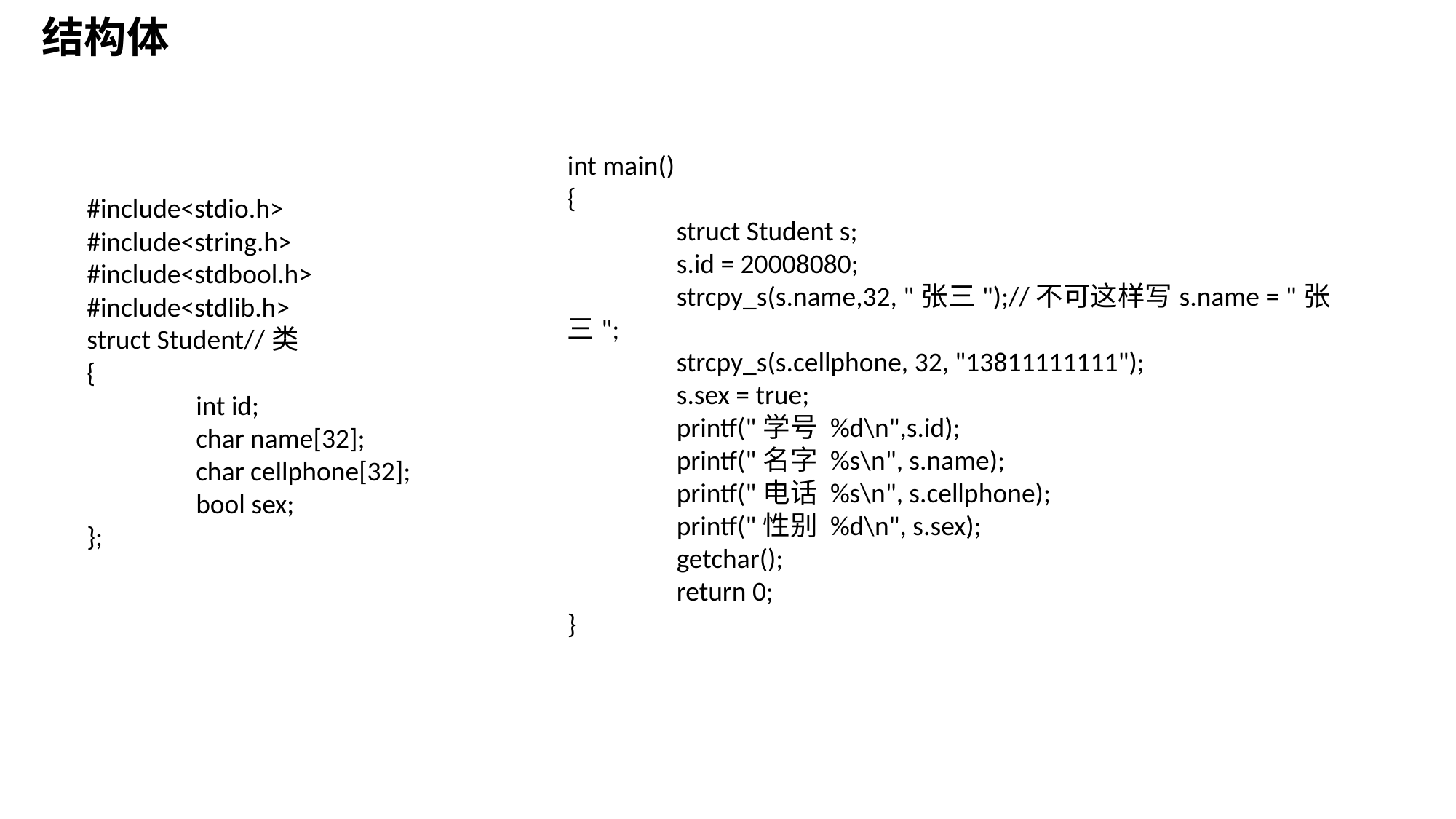

结构体
int main()
{
	struct Student s;
	s.id = 20008080;
	strcpy_s(s.name,32, "张三");//不可这样写s.name = "张三";
	strcpy_s(s.cellphone, 32, "13811111111");
	s.sex = true;
	printf("学号 %d\n",s.id);
	printf("名字 %s\n", s.name);
	printf("电话 %s\n", s.cellphone);
	printf("性别 %d\n", s.sex);
	getchar();
	return 0;
}
#include<stdio.h>
#include<string.h>
#include<stdbool.h>
#include<stdlib.h>
struct Student//类
{
	int id;
	char name[32];
	char cellphone[32];
	bool sex;
};